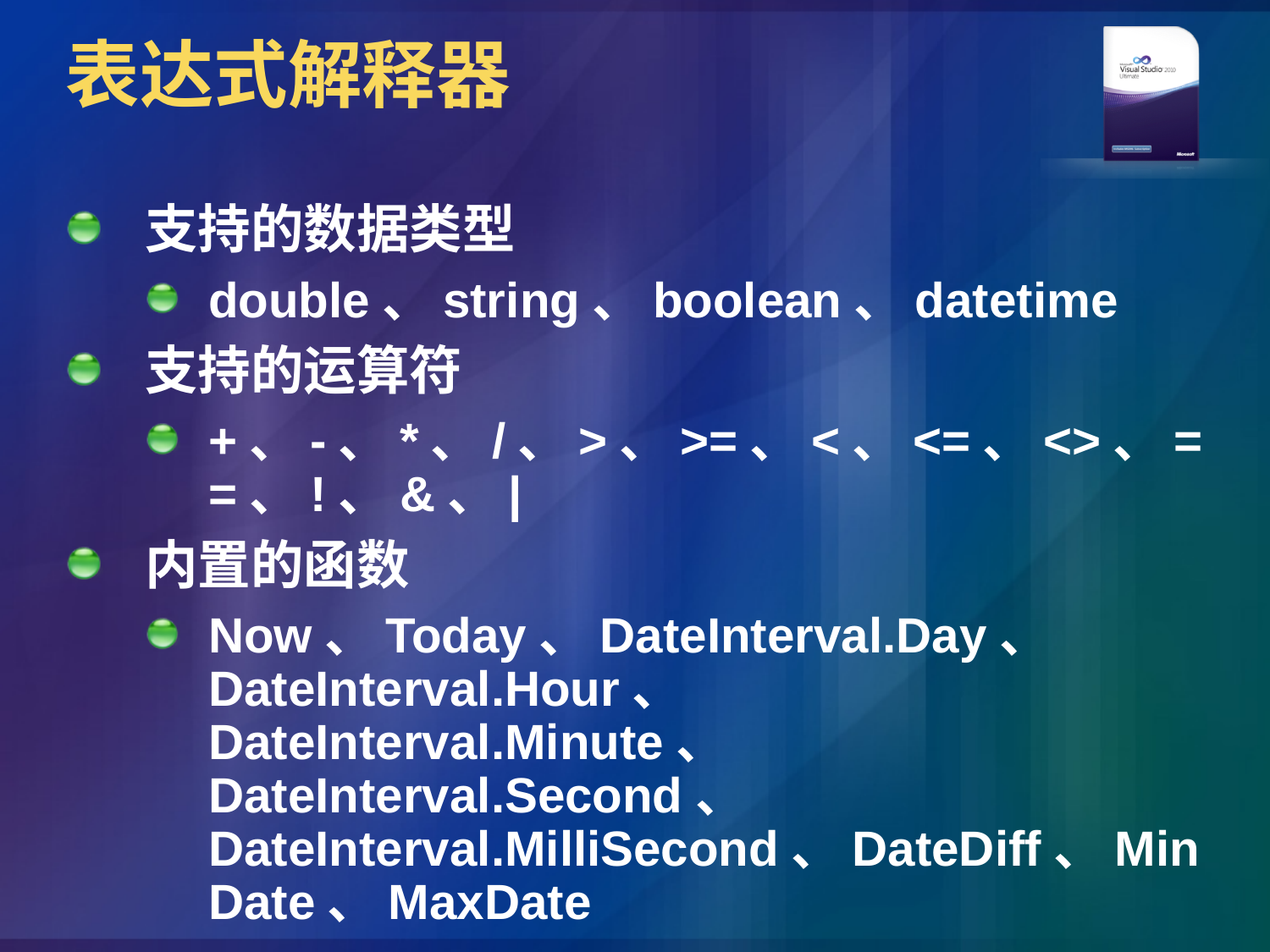

# 表达式解释器
支持的数据类型
double、string、boolean、datetime
支持的运算符
+、-、*、/、>、>=、<、<=、<>、==、!、&、|
内置的函数
Now、Today、DateInterval.Day、 DateInterval.Hour、 DateInterval.Minute、 DateInterval.Second、 DateInterval.MilliSecond、DateDiff、MinDate、MaxDate